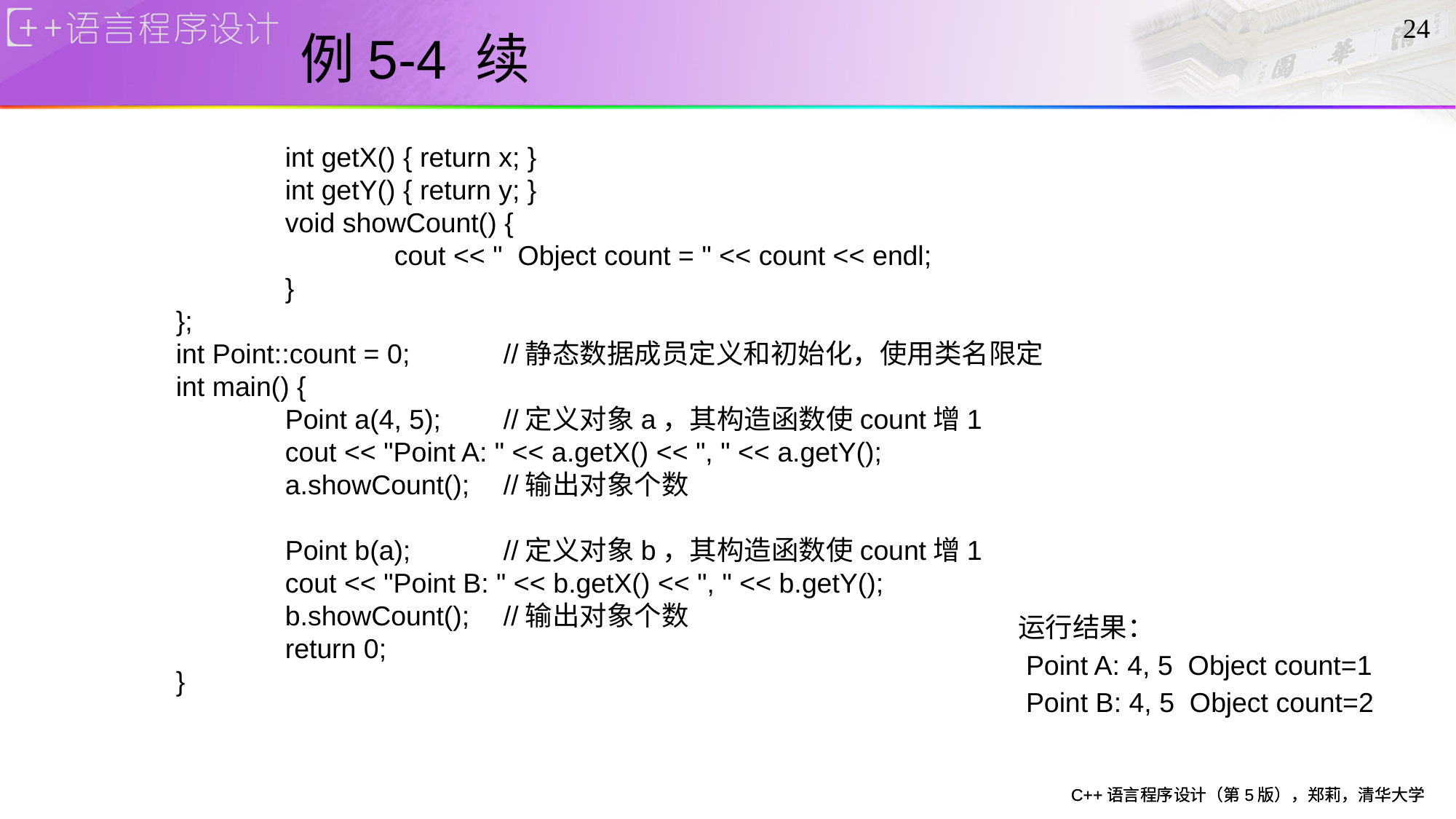

# 例5-4 续
24
	int getX() { return x; }
	int getY() { return y; }
	void showCount() {
		cout << "  Object count = " << count << endl;
	}
};
int Point::count = 0;	//静态数据成员定义和初始化，使用类名限定
int main() {
	Point a(4, 5);	//定义对象a，其构造函数使count增1
	cout << "Point A: " << a.getX() << ", " << a.getY();
	a.showCount();	//输出对象个数

	Point b(a);	//定义对象b，其构造函数使count增1
	cout << "Point B: " << b.getX() << ", " << b.getY();
	b.showCount();	//输出对象个数
	return 0;
}
运行结果：
 Point A: 4, 5  Object count=1
 Point B: 4, 5  Object count=2